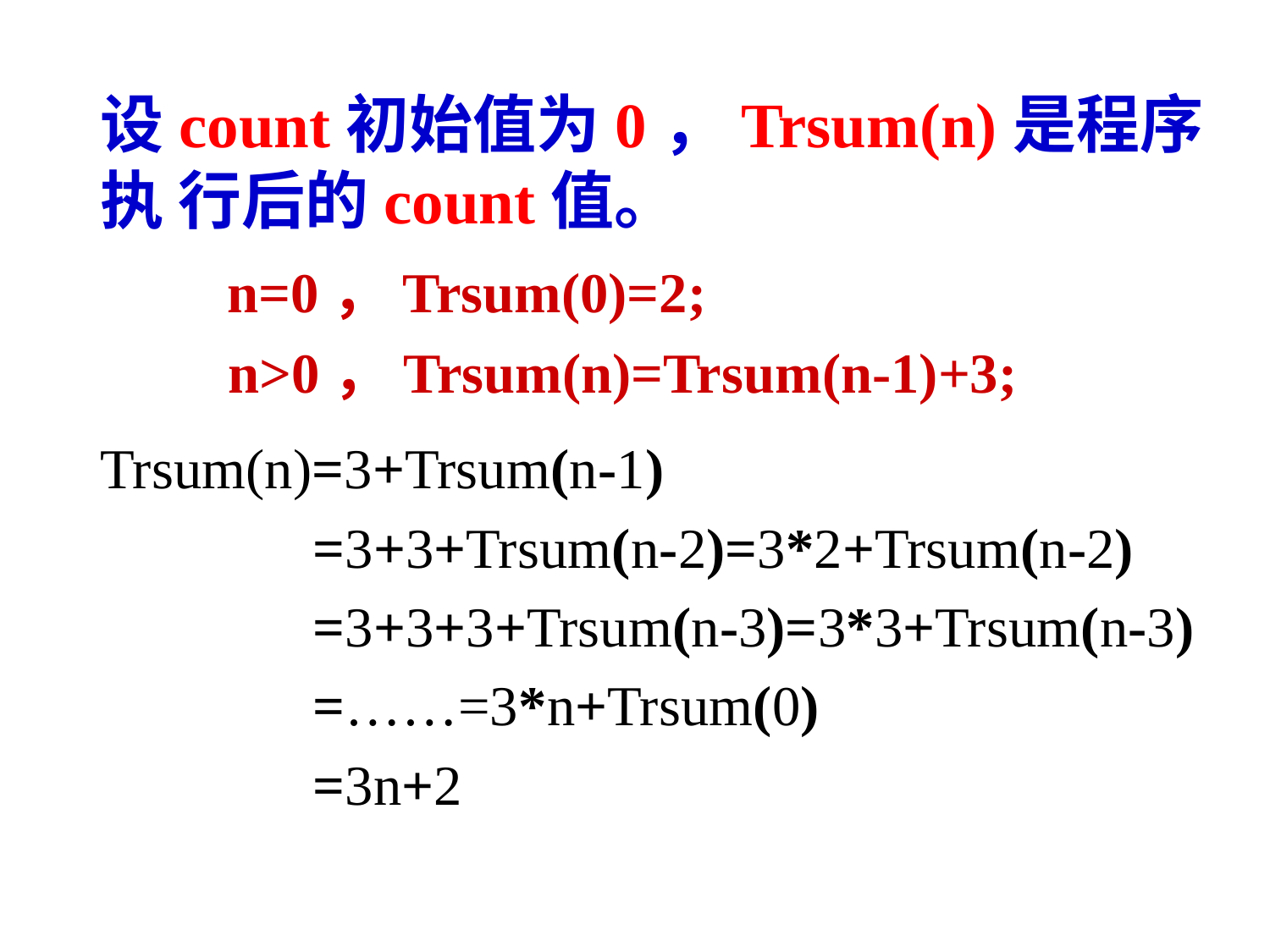

设count初始值为0，Trsum(n)是程序执 行后的count值。
        n=0，Trsum(0)=2;
         n>0，Trsum(n)=Trsum(n-1)+3;
Trsum(n)=3+Trsum(n-1)
               =3+3+Trsum(n-2)=3*2+Trsum(n-2)
               =3+3+3+Trsum(n-3)=3*3+Trsum(n-3)
               =……=3*n+Trsum(0)
               =3n+2
85